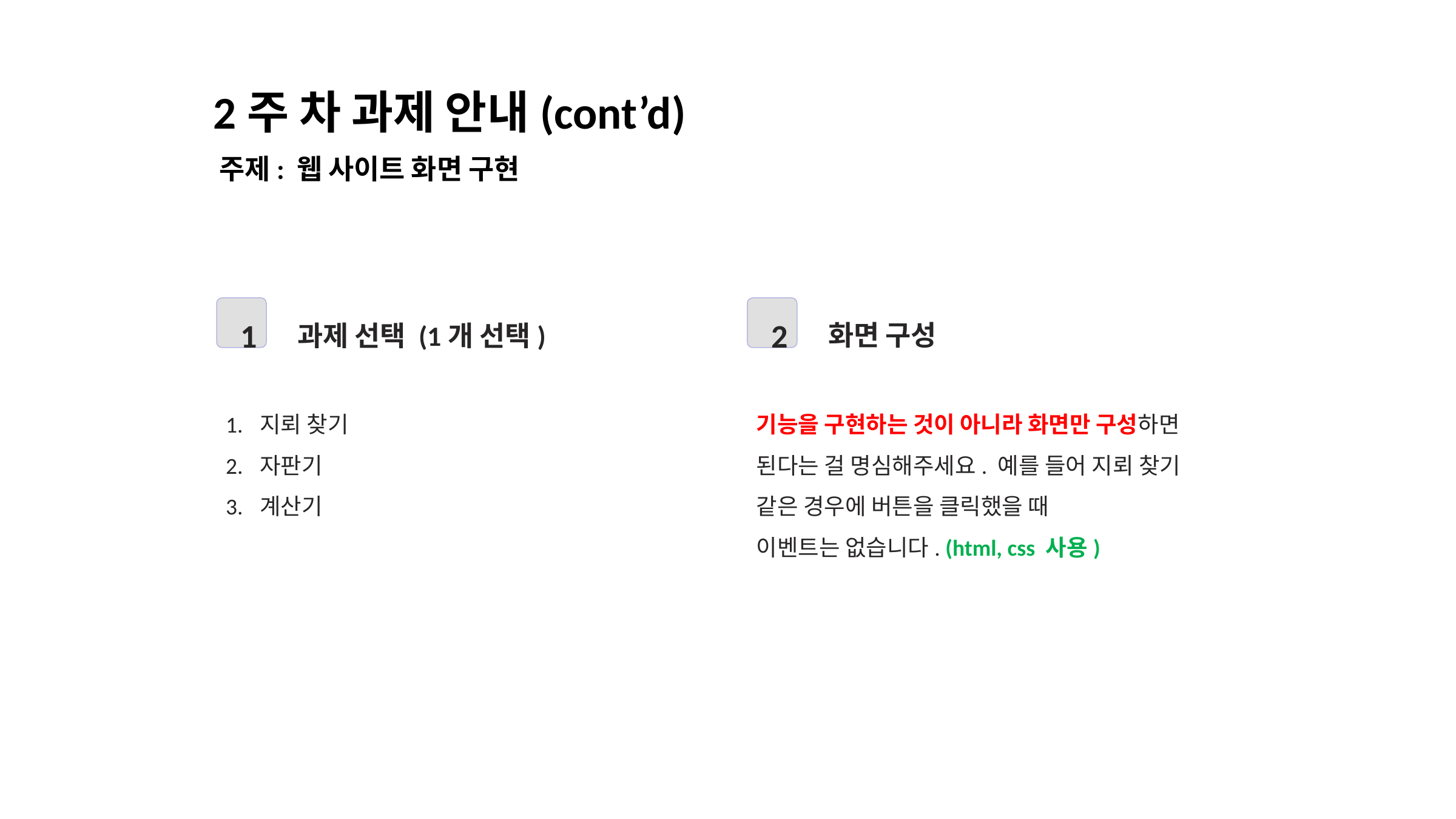

2주 차 과제 안내(cont’d)
주제: 웹 사이트 화면 구현

1
2
과제 선택 (1개 선택)
화면 구성
지뢰 찾기
자판기
계산기
기능을 구현하는 것이 아니라 화면만 구성하면 된다는 걸 명심해주세요. 예를 들어 지뢰 찾기 같은 경우에 버튼을 클릭했을 때
이벤트는 없습니다. (html, css 사용)